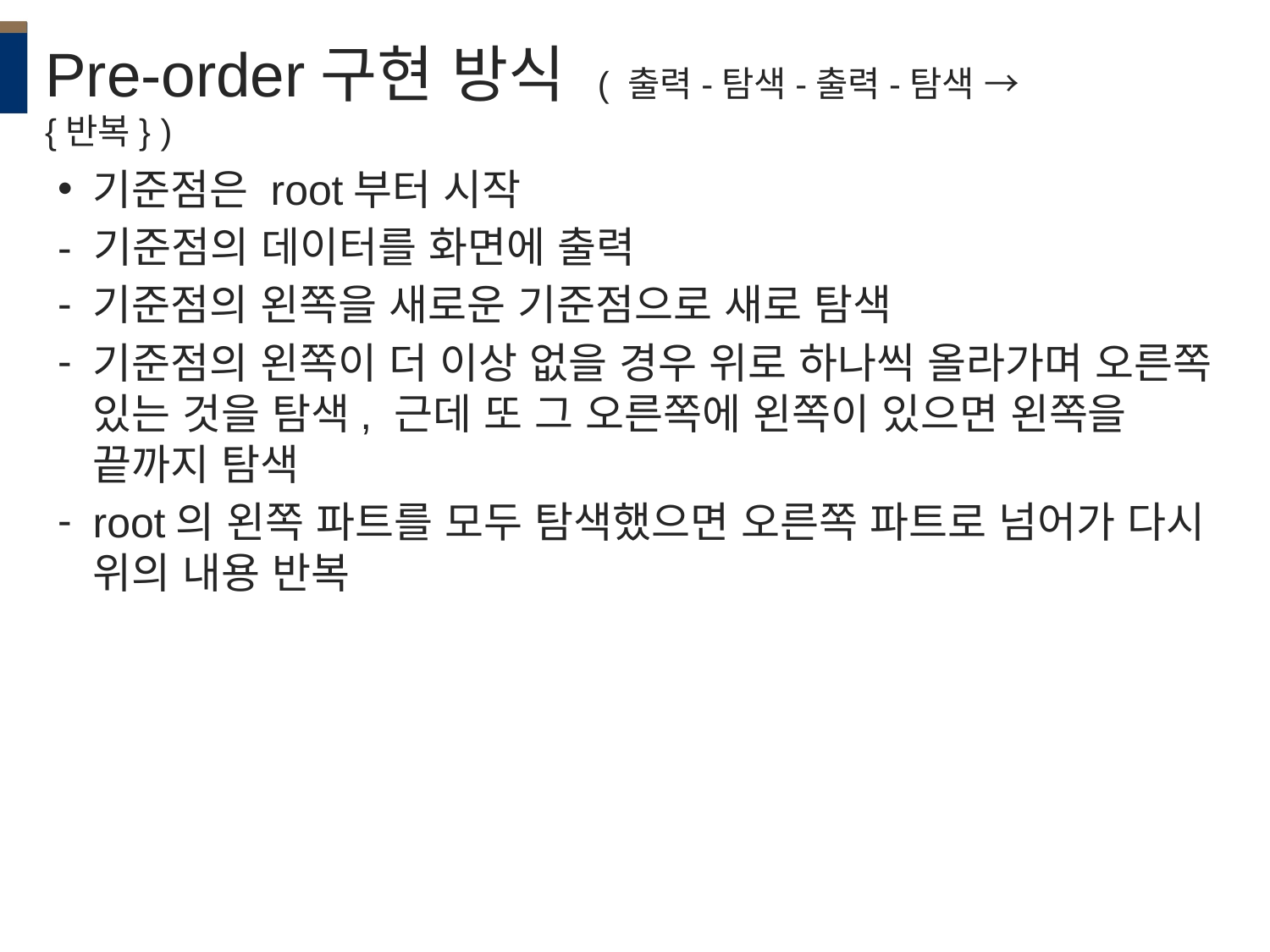

# Pre-order구현 방식 ( 출력-탐색-출력-탐색 → {반복} )
기준점은 root부터 시작
- 기준점의 데이터를 화면에 출력
기준점의 왼쪽을 새로운 기준점으로 새로 탐색
기준점의 왼쪽이 더 이상 없을 경우 위로 하나씩 올라가며 오른쪽 있는 것을 탐색, 근데 또 그 오른쪽에 왼쪽이 있으면 왼쪽을 끝까지 탐색
root의 왼쪽 파트를 모두 탐색했으면 오른쪽 파트로 넘어가 다시 위의 내용 반복